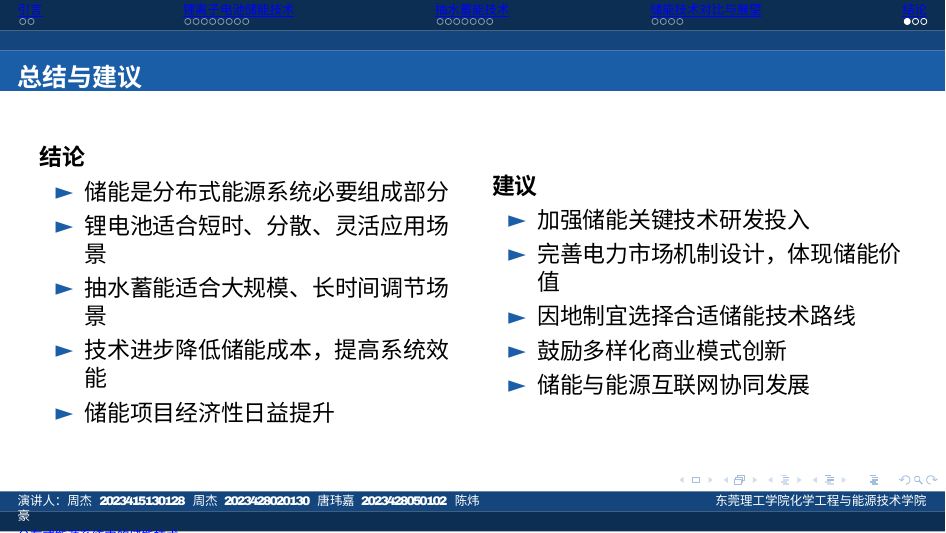

引言
锂离子电池储能技术
抽水蓄能技术
储能技术对比与展望
结论

总结与建议
结论
储能是分布式能源系统必要组成部分
锂电池适合短时、分散、灵活应用场 景
抽水蓄能适合大规模、长时间调节场 景
技术进步降低储能成本，提高系统效 能
储能项目经济性日益提升
建议
加强储能关键技术研发投入
完善电力市场机制设计，体现储能价 值
因地制宜选择合适储能技术路线
鼓励多样化商业模式创新
储能与能源互联网协同发展
演讲人：周杰 2023415130128 周杰 2023428020130 唐玮嘉 2023428050102 陈炜豪
分布式能源系统中的储能技术
东莞理工学院化学工程与能源技术学院